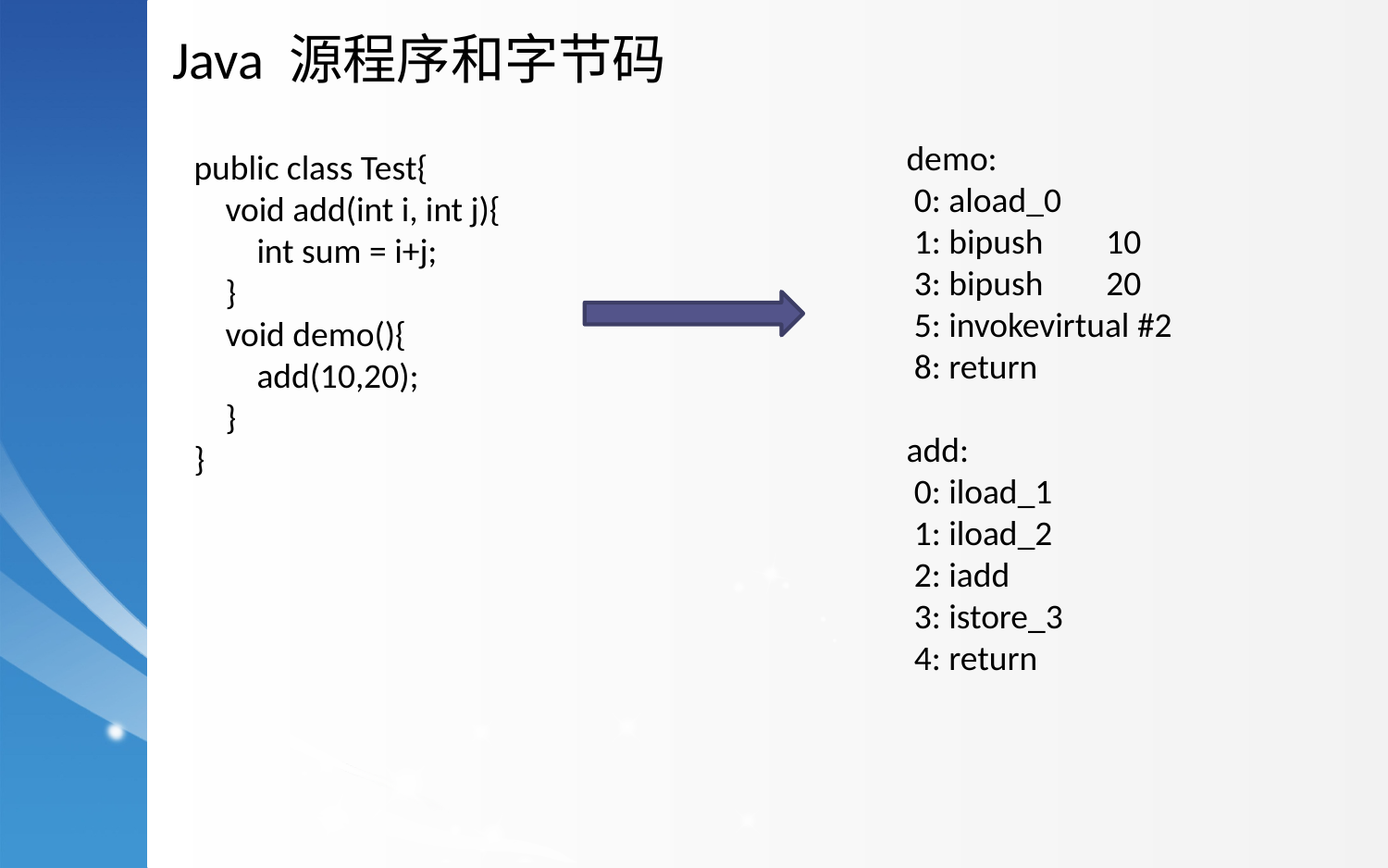

Java 源程序和字节码
demo:
 0: aload_0
 1: bipush        10
 3: bipush        20
 5: invokevirtual #2
 8: return

add:
 0: iload_1
 1: iload_2
 2: iadd
 3: istore_3
 4: return
public class Test{
    void add(int i, int j){
        int sum = i+j;
    }
    void demo(){
        add(10,20);
    }
}